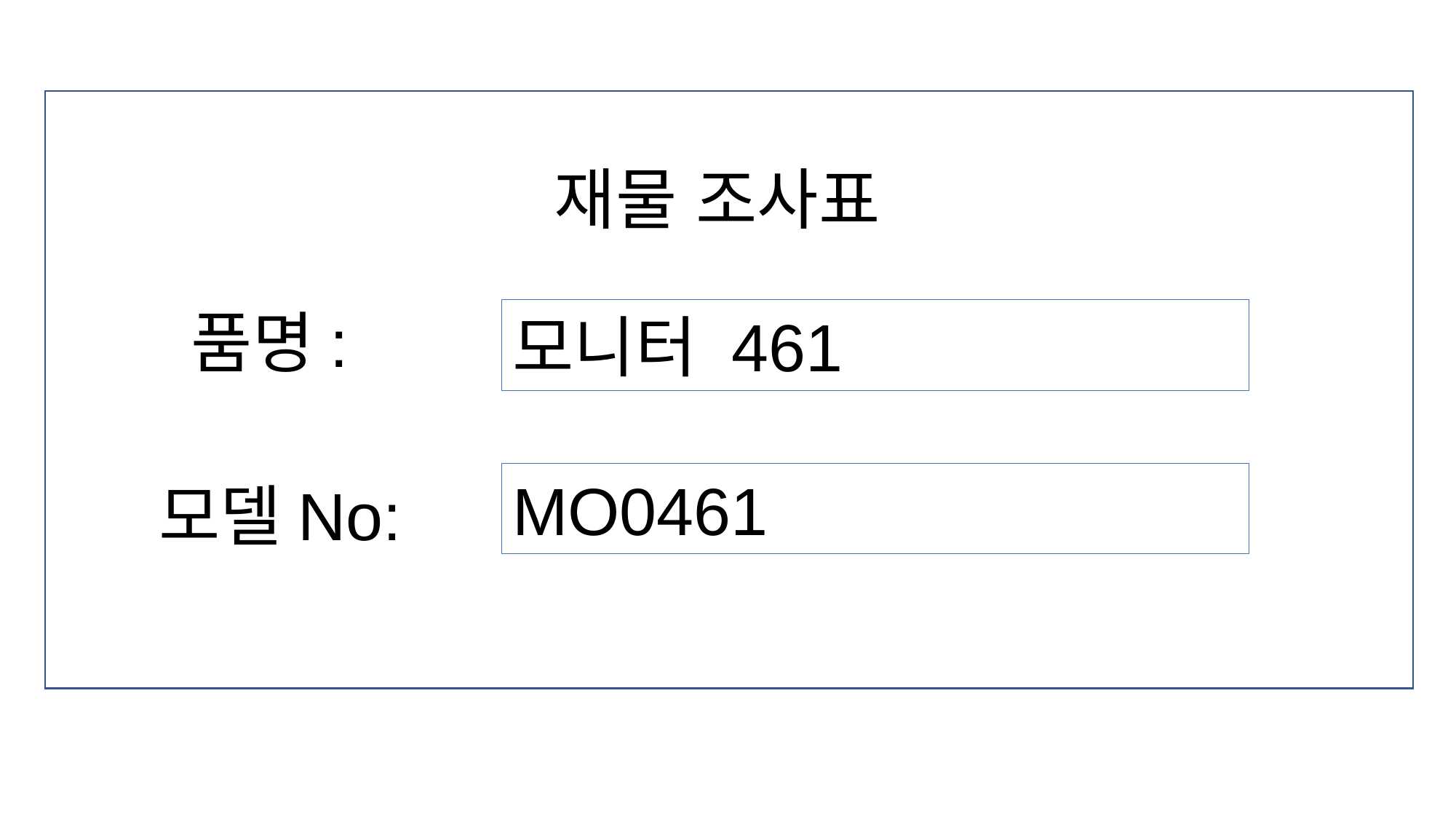

재물 조사표
품명:
모니터 461
MO0461
모델No: